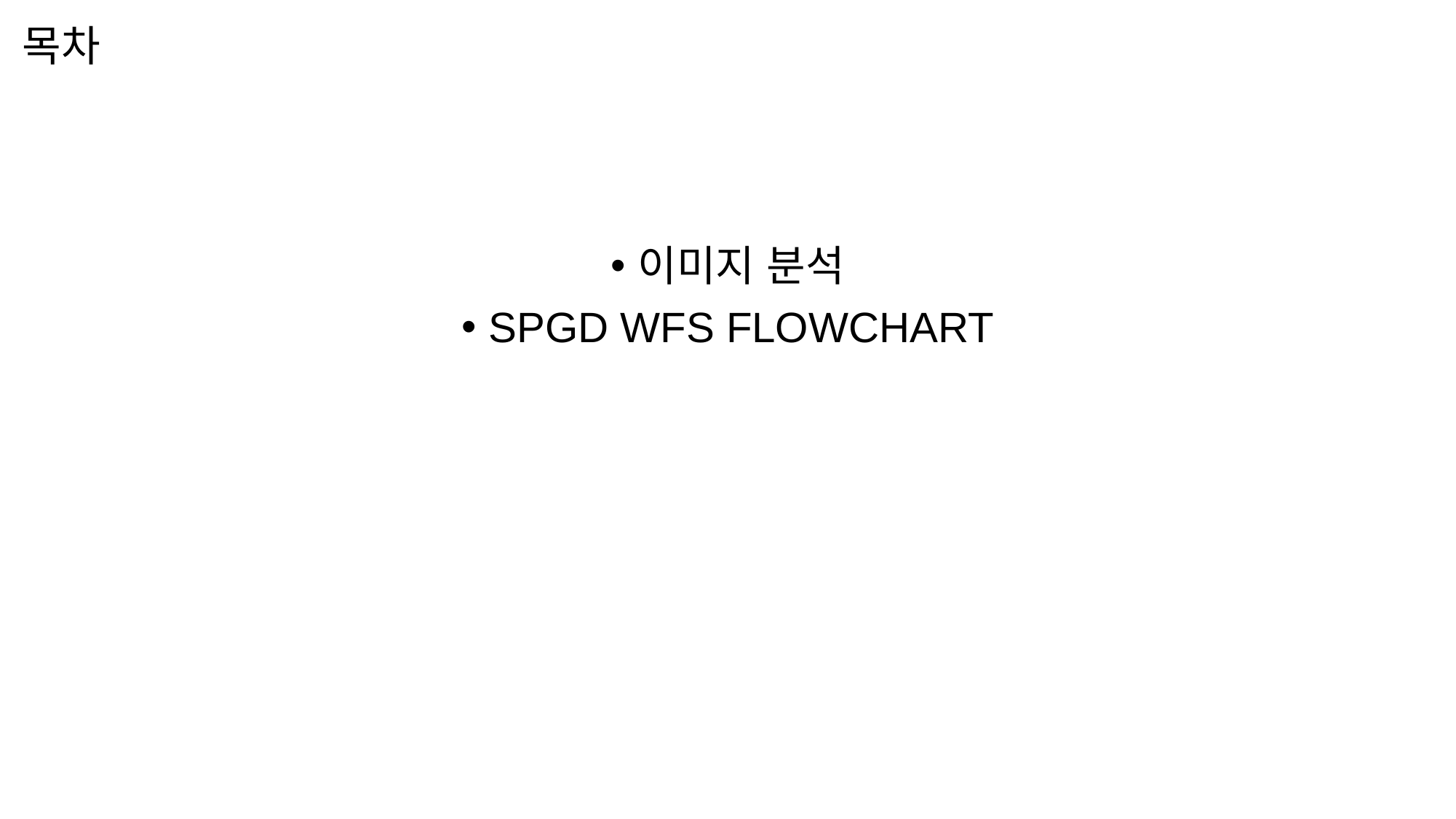

# 목차
이미지 분석
SPGD WFS FLOWCHART